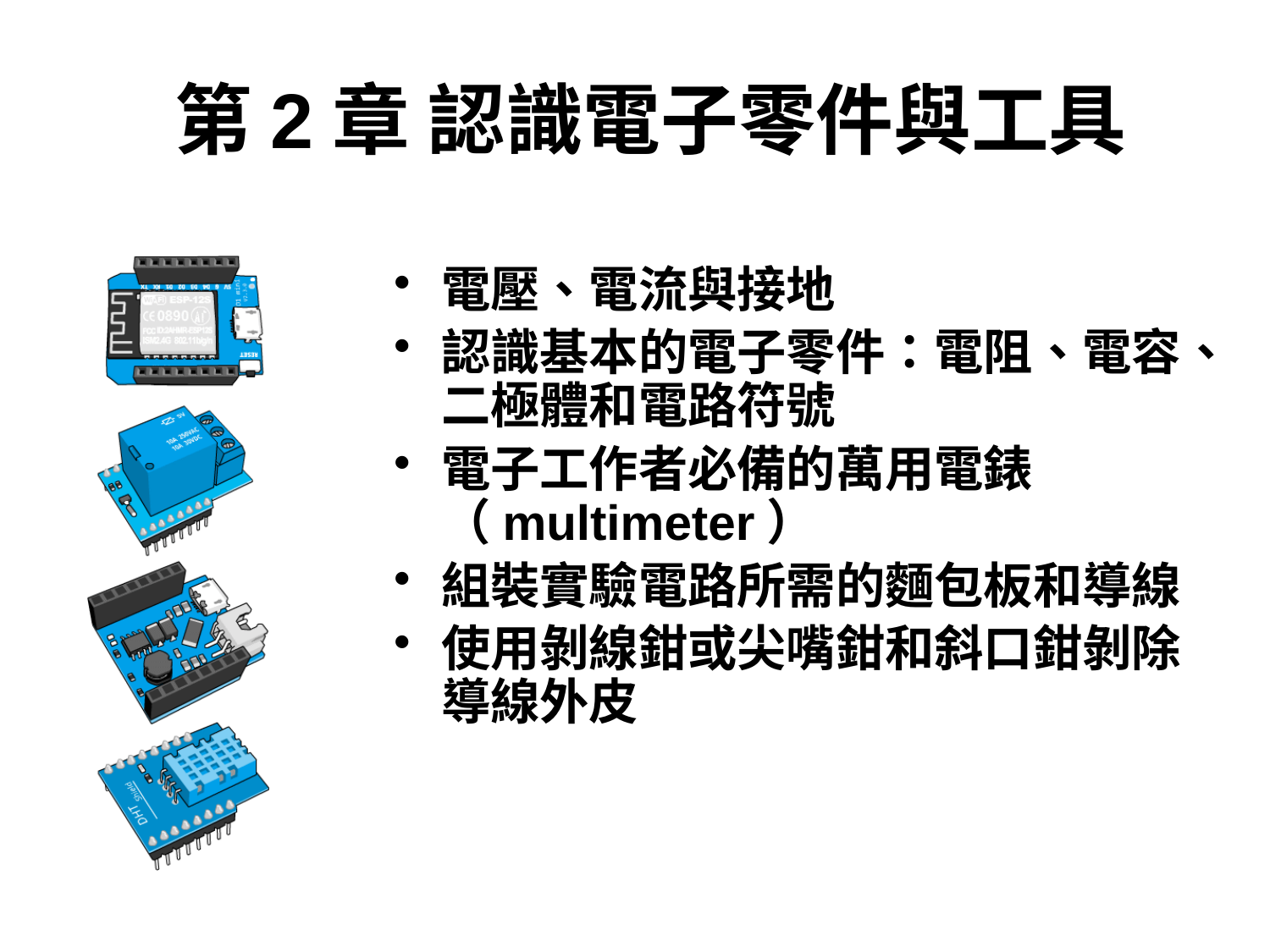

# 第2章 認識電子零件與工具
電壓、電流與接地
認識基本的電子零件：電阻、電容、二極體和電路符號
電子工作者必備的萬用電錶（multimeter）
組裝實驗電路所需的麵包板和導線
使用剝線鉗或尖嘴鉗和斜口鉗剝除導線外皮